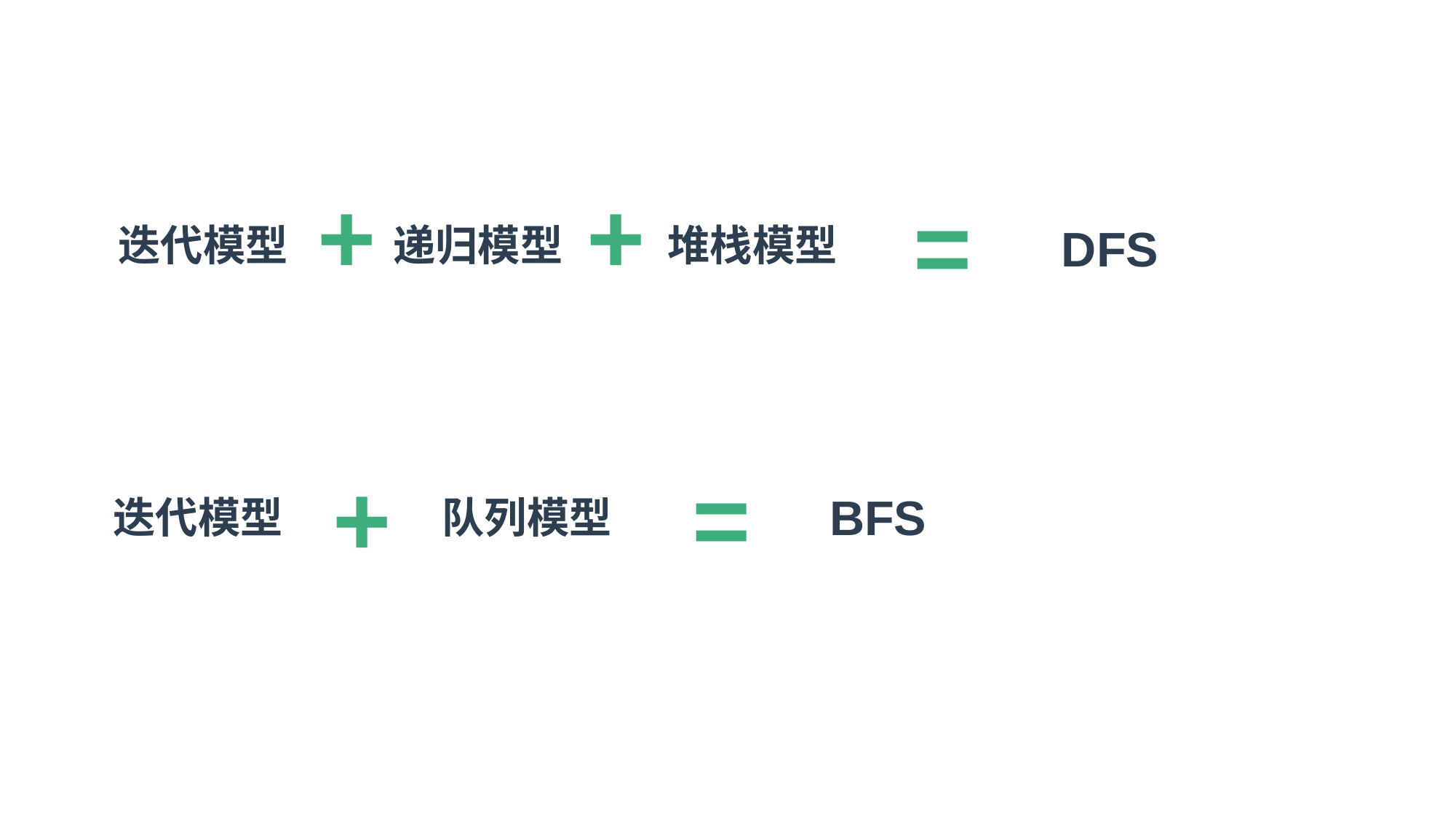

+
+
=
迭代模型
递归模型
堆栈模型
DFS
+
=
BFS
迭代模型
队列模型